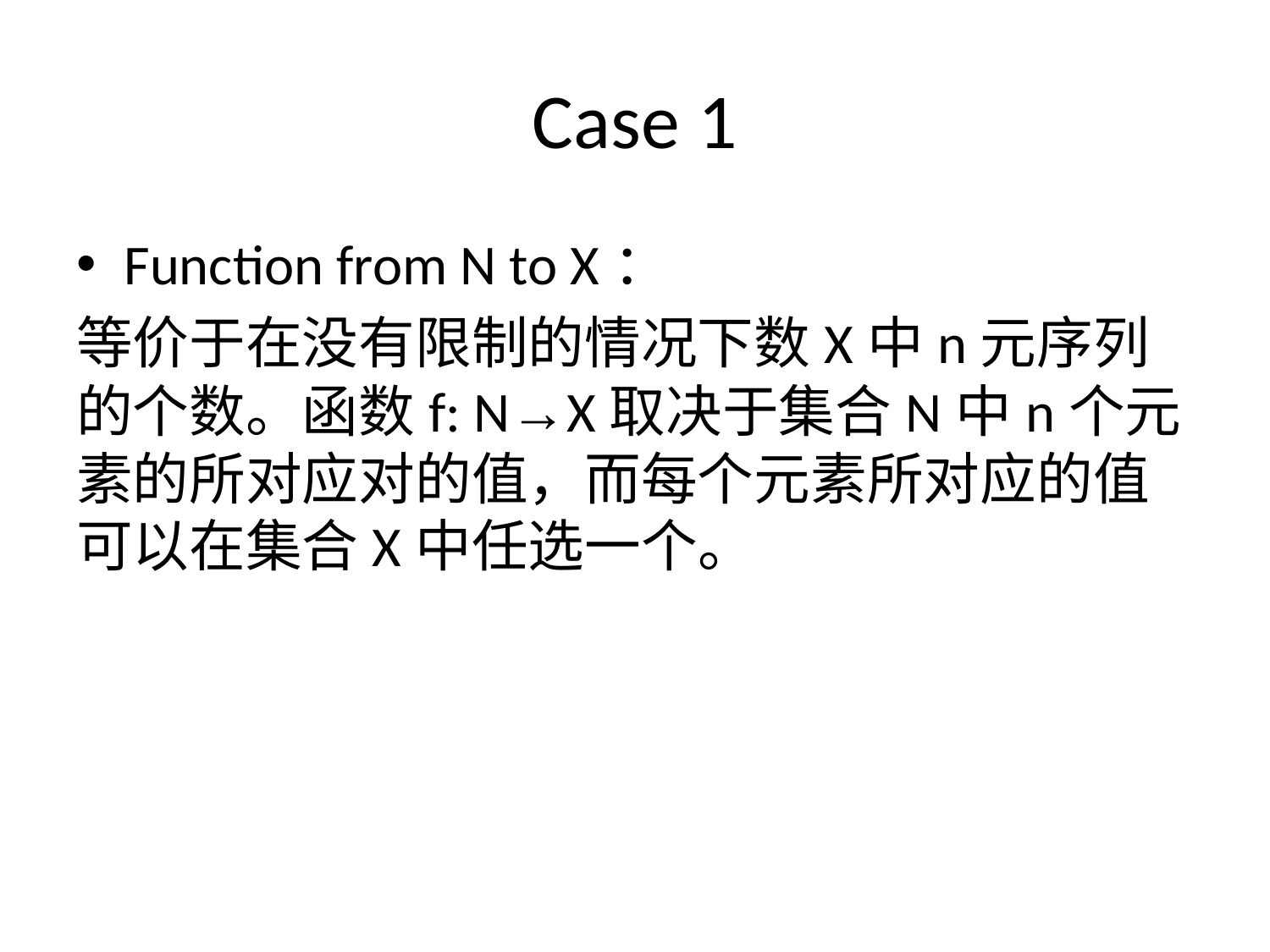

# Case 1
Function from N to X：
等价于在没有限制的情况下数X中n元序列的个数。函数f: N→X取决于集合N中n个元素的所对应对的值，而每个元素所对应的值可以在集合X中任选一个。